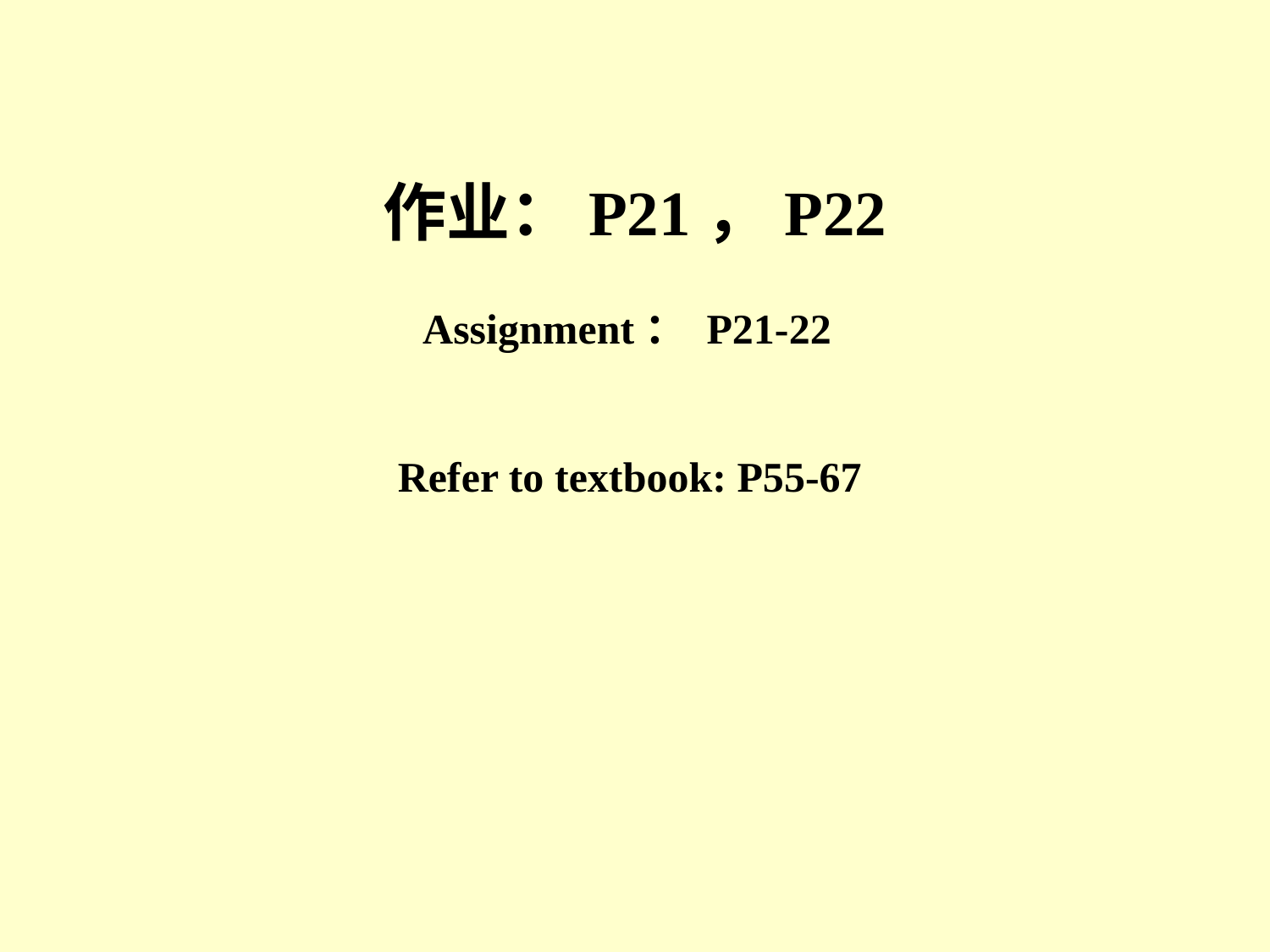

作业：P21，P22
Assignment： P21-22

Refer to textbook: P55-67